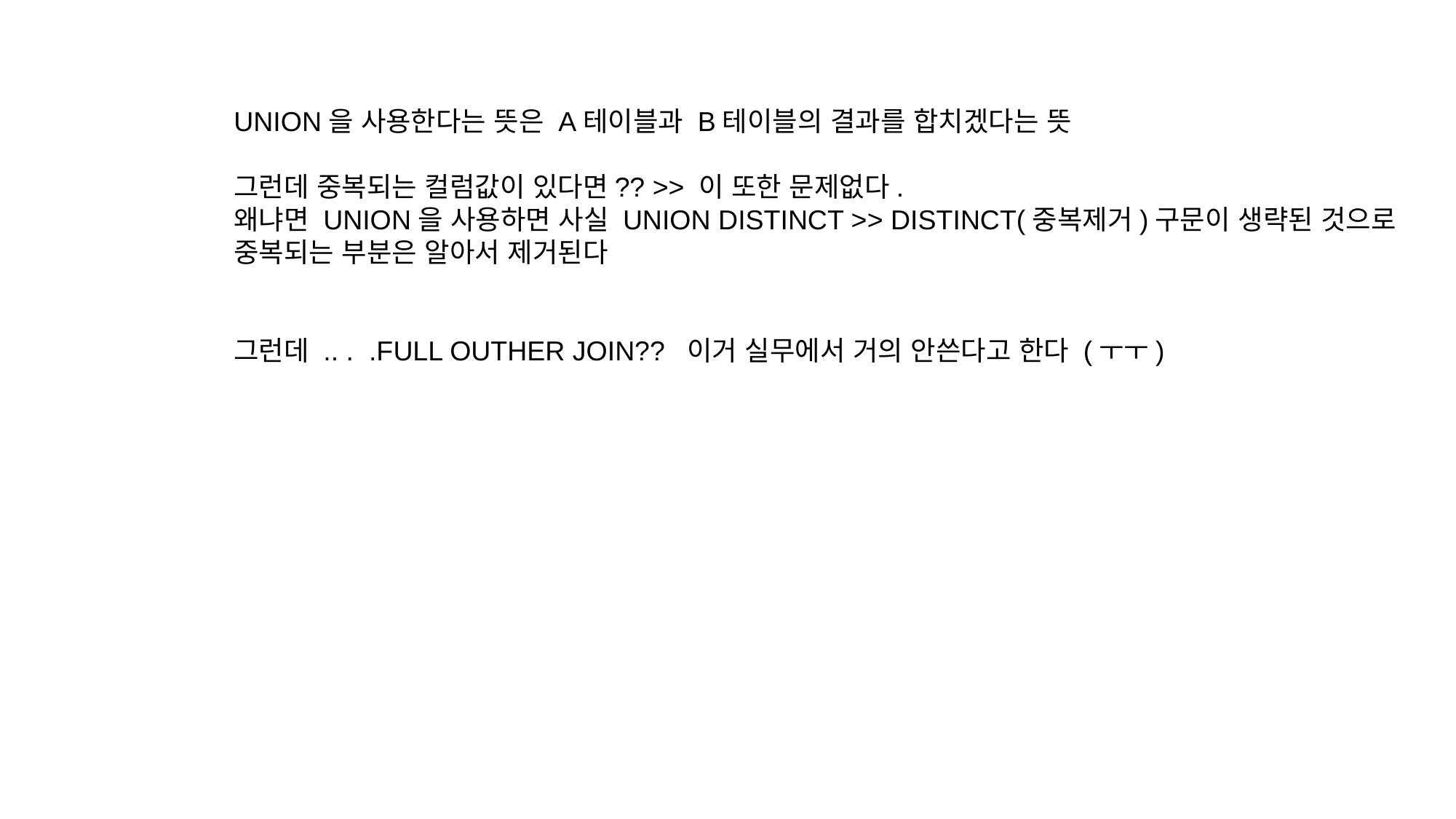

UNION을 사용한다는 뜻은 A테이블과 B테이블의 결과를 합치겠다는 뜻

그런데 중복되는 컬럼값이 있다면?? >> 이 또한 문제없다.
왜냐면 UNION을 사용하면 사실 UNION DISTINCT >> DISTINCT(중복제거)구문이 생략된 것으로
중복되는 부분은 알아서 제거된다

그런데 .. .  .FULL OUTHER JOIN??  이거 실무에서 거의 안쓴다고 한다 (ㅜㅜ)